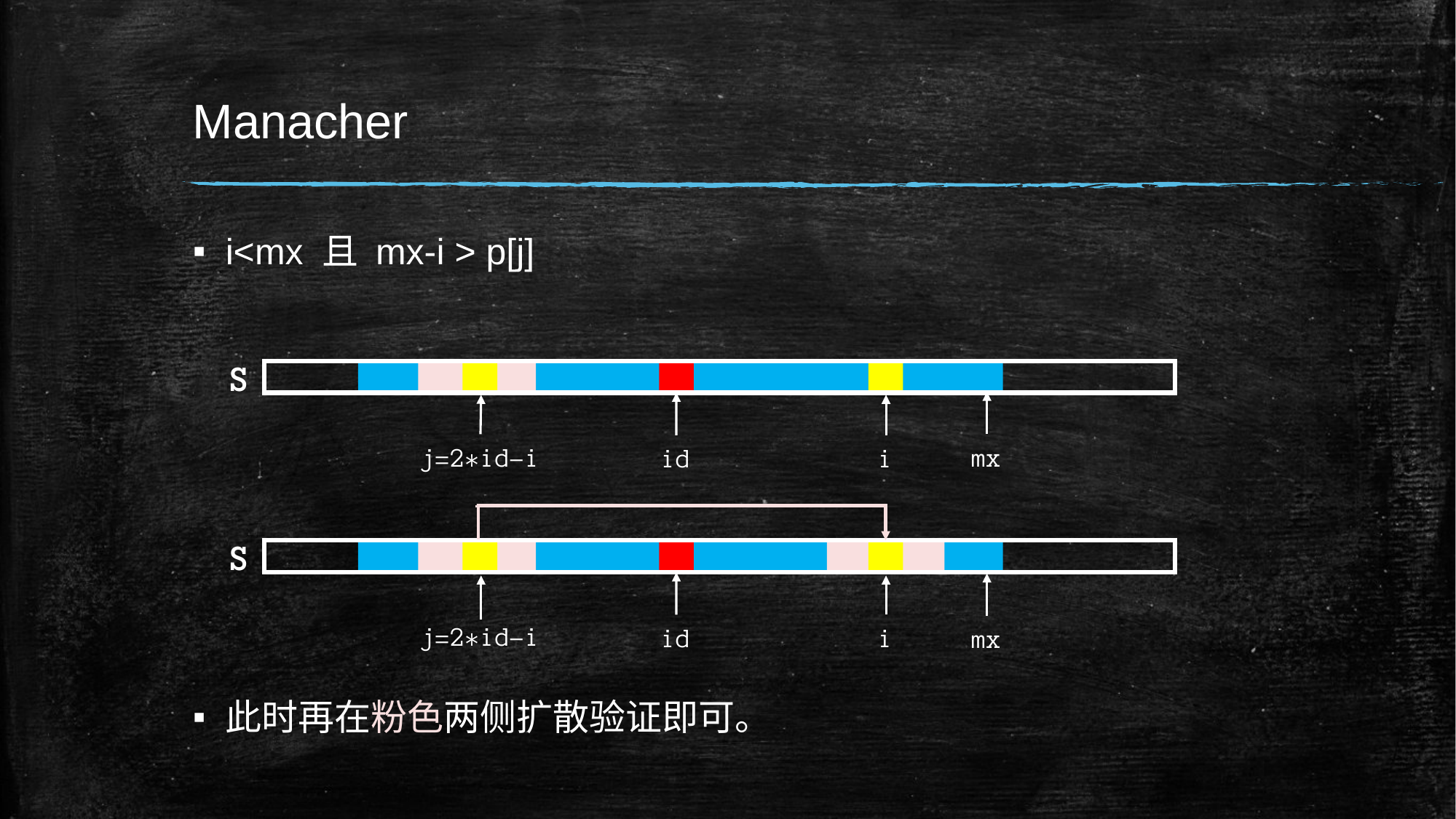

# Manacher
i<mx 且 mx-i > p[j]

此时再在粉色两侧扩散验证即可。
S

j=2*id-i
mx
id
i
S

j=2*id-i
id
i
mx